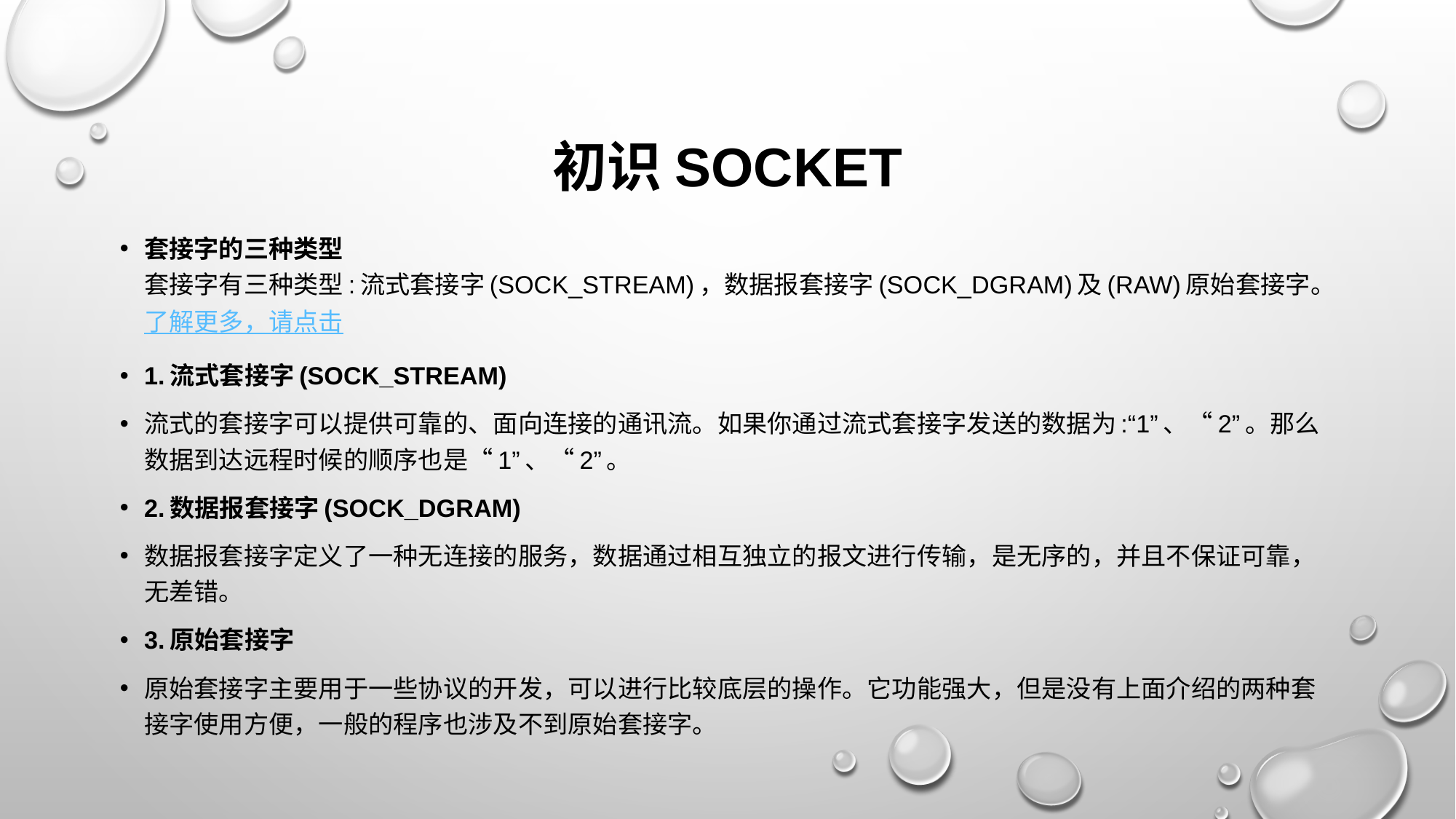

# 初识socket
套接字的三种类型
套接字有三种类型:流式套接字(SOCK_STREAM)，数据报套接字(SOCK_DGRAM)及(Raw)原始套接字。了解更多，请点击
1.流式套接字(SOCK_STREAM)
流式的套接字可以提供可靠的、面向连接的通讯流。如果你通过流式套接字发送的数据为:“1”、“2”。那么数据到达远程时候的顺序也是“1”、“2”。
2.数据报套接字(SOCK_DGRAM)
数据报套接字定义了一种无连接的服务，数据通过相互独立的报文进行传输，是无序的，并且不保证可靠，无差错。
3.原始套接字
原始套接字主要用于一些协议的开发，可以进行比较底层的操作。它功能强大，但是没有上面介绍的两种套接字使用方便，一般的程序也涉及不到原始套接字。